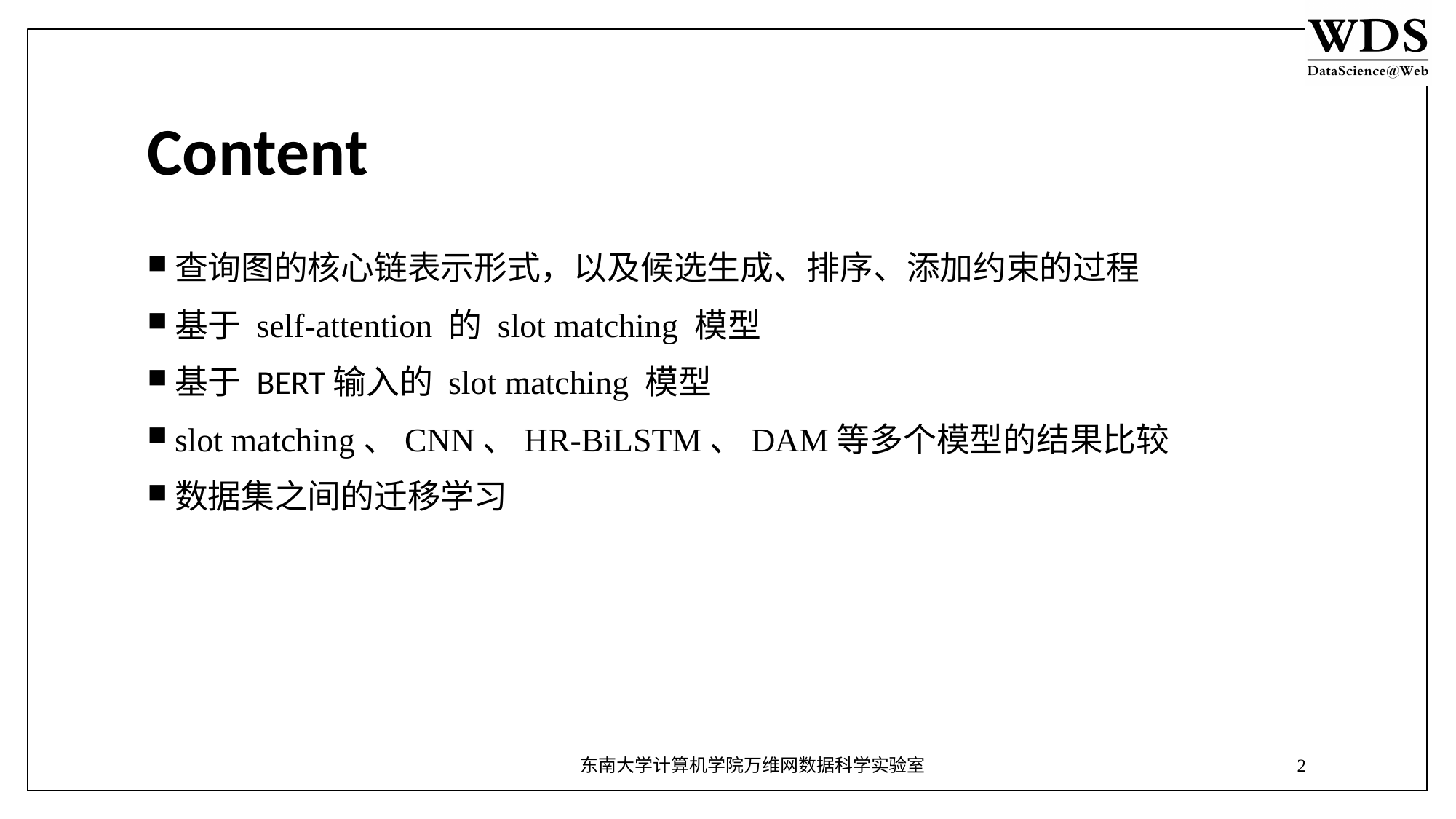

# Content
查询图的核心链表示形式，以及候选生成、排序、添加约束的过程
基于 self-attention 的 slot matching 模型
基于 BERT输入的 slot matching 模型
slot matching、CNN、HR-BiLSTM、DAM等多个模型的结果比较
数据集之间的迁移学习

东南大学计算机学院万维网数据科学实验室
2